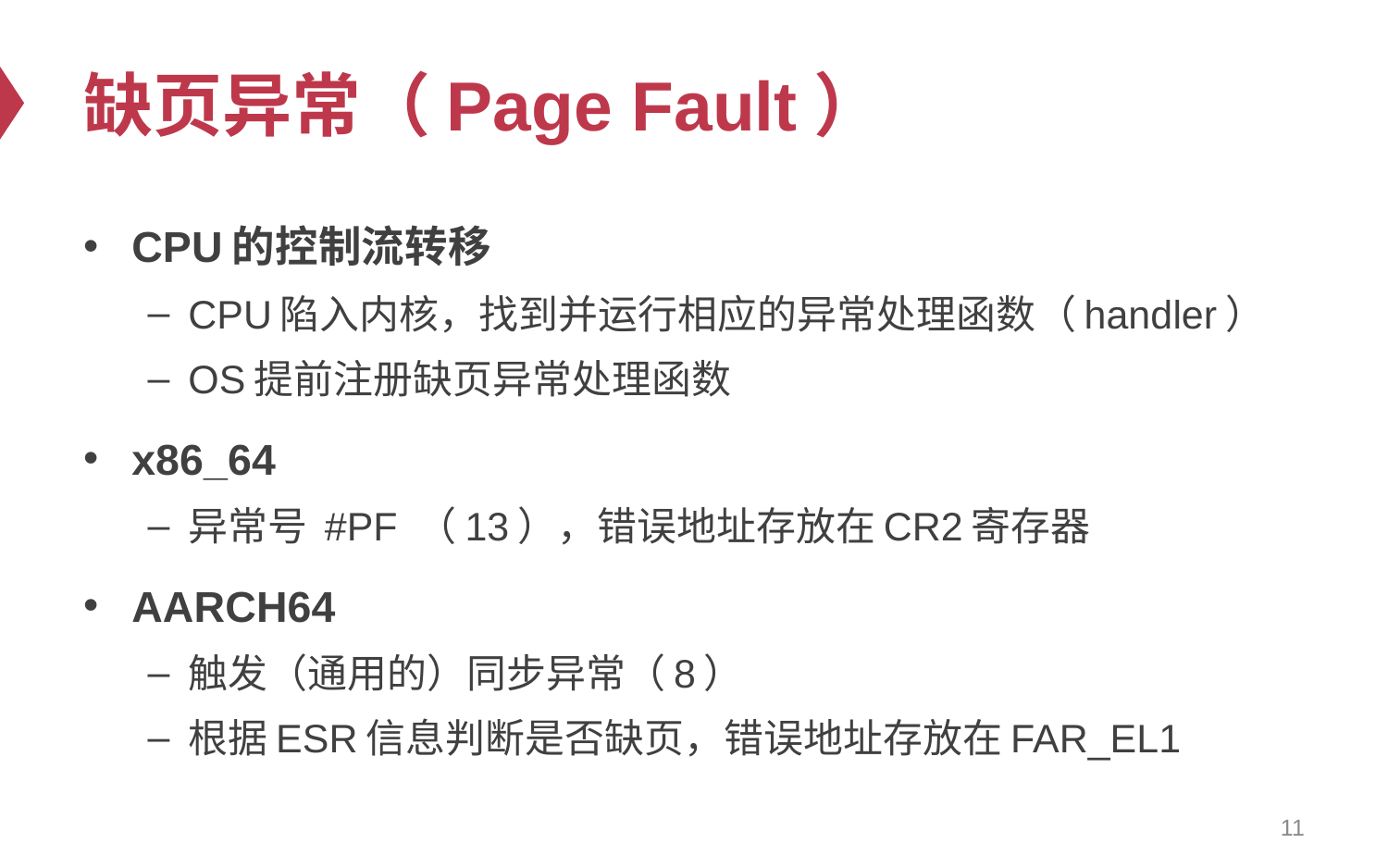

# 缺页异常（Page Fault）
CPU的控制流转移
CPU陷入内核，找到并运行相应的异常处理函数（handler）
OS提前注册缺页异常处理函数
x86_64
异常号 #PF （13），错误地址存放在CR2寄存器
AARCH64
触发（通用的）同步异常（8）
根据ESR信息判断是否缺页，错误地址存放在FAR_EL1

11